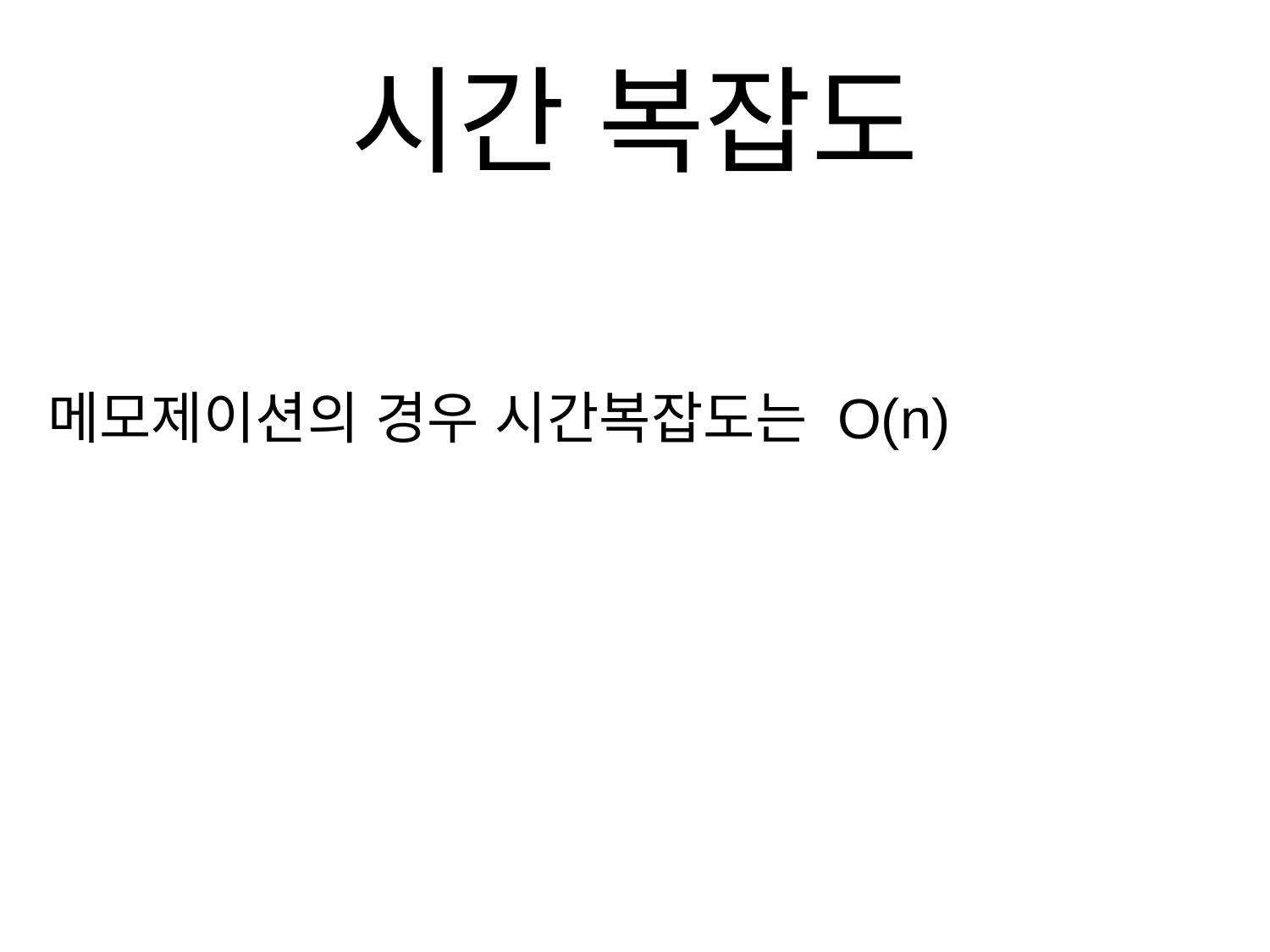

# 시간 복잡도
메모제이션의 경우 시간복잡도는 O(n)